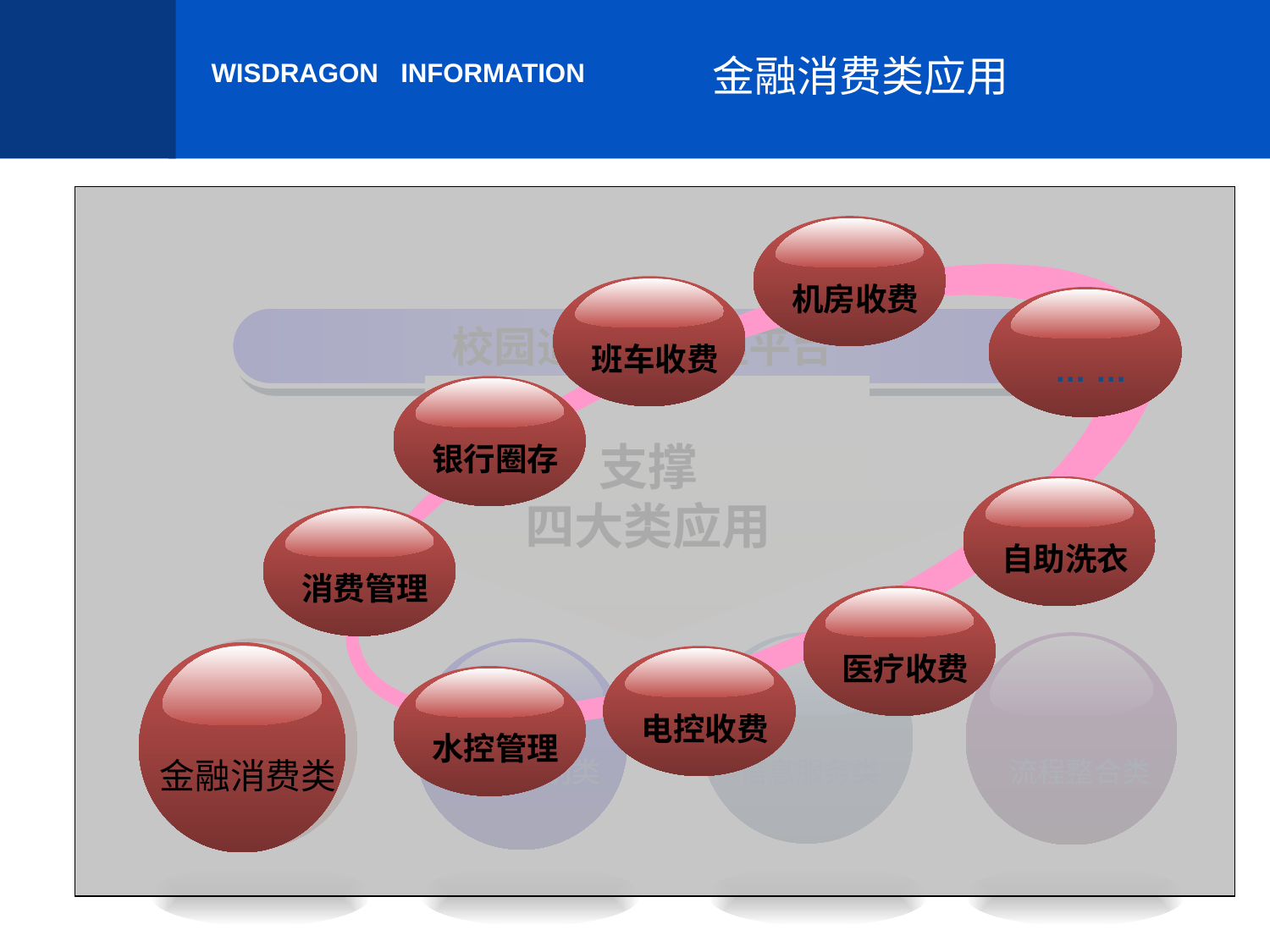

# 金融消费类应用

机房收费

班车收费

… …
校园通核心管理平台

支撑
四大类应用

银行圈存

自助洗衣

消费管理

医疗收费

信息服务类

流程整合类

金融服务类

身份识别类

金融消费类

电控收费

水控管理